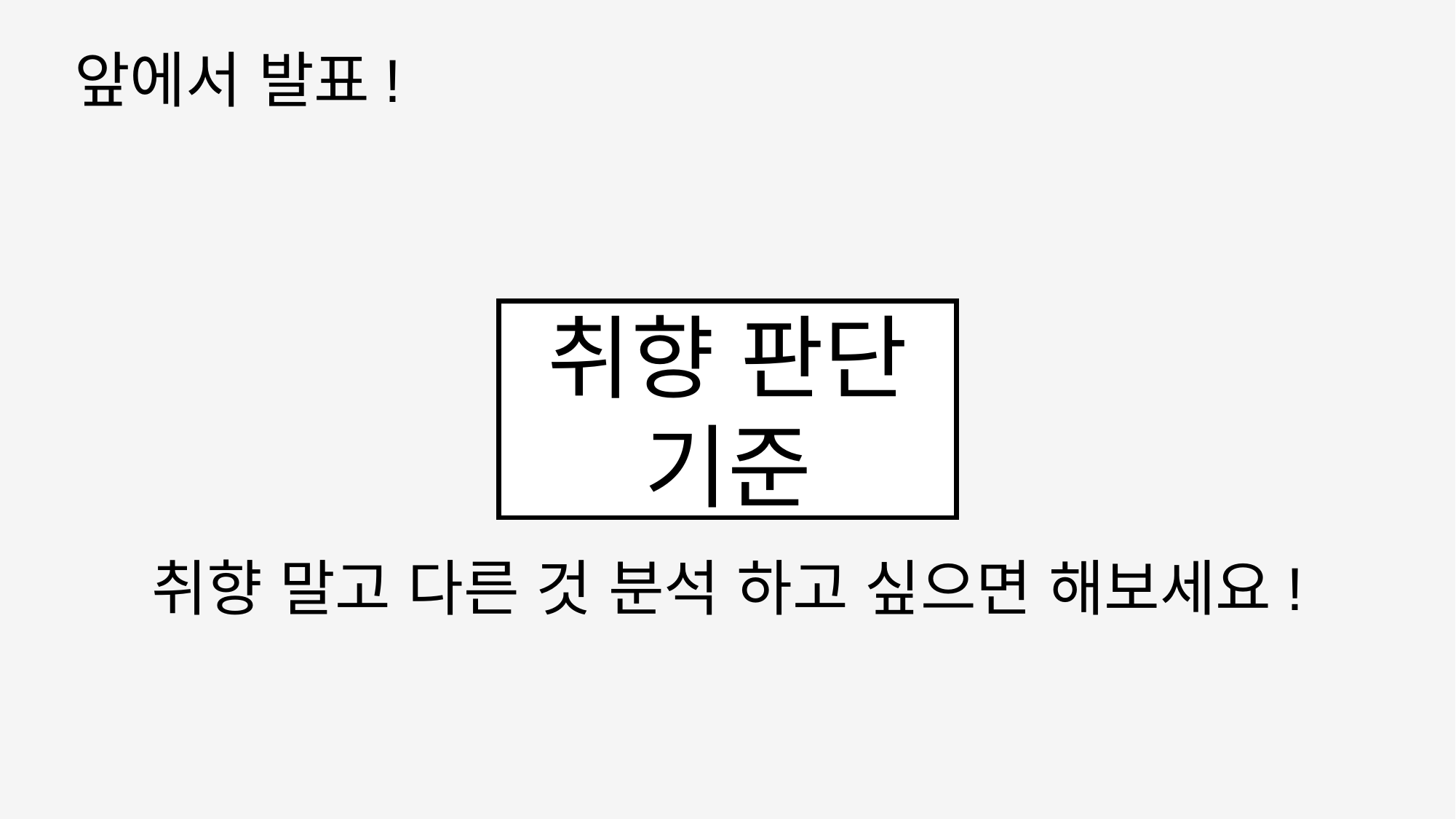

앞에서 발표!
취향 판단 기준
취향 말고 다른 것 분석 하고 싶으면 해보세요!